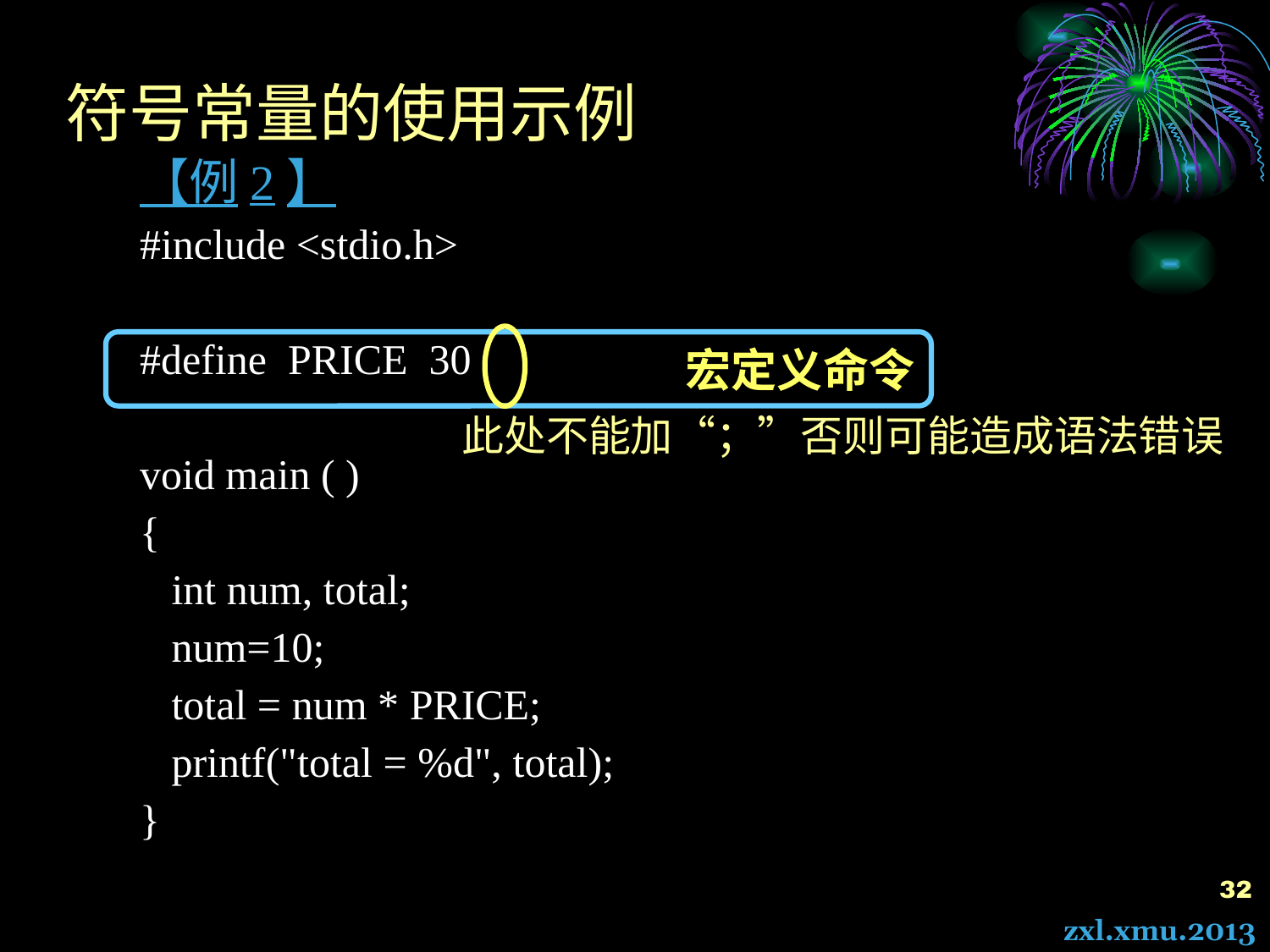

# 符号常量的使用示例
【例2】
#include <stdio.h>

#define  PRICE  30

void main ( )
{
   int num, total;
   num=10;
   total = num * PRICE;
   printf("total = %d", total);
}

此处不能加“；”否则可能造成语法错误
宏定义命令
32